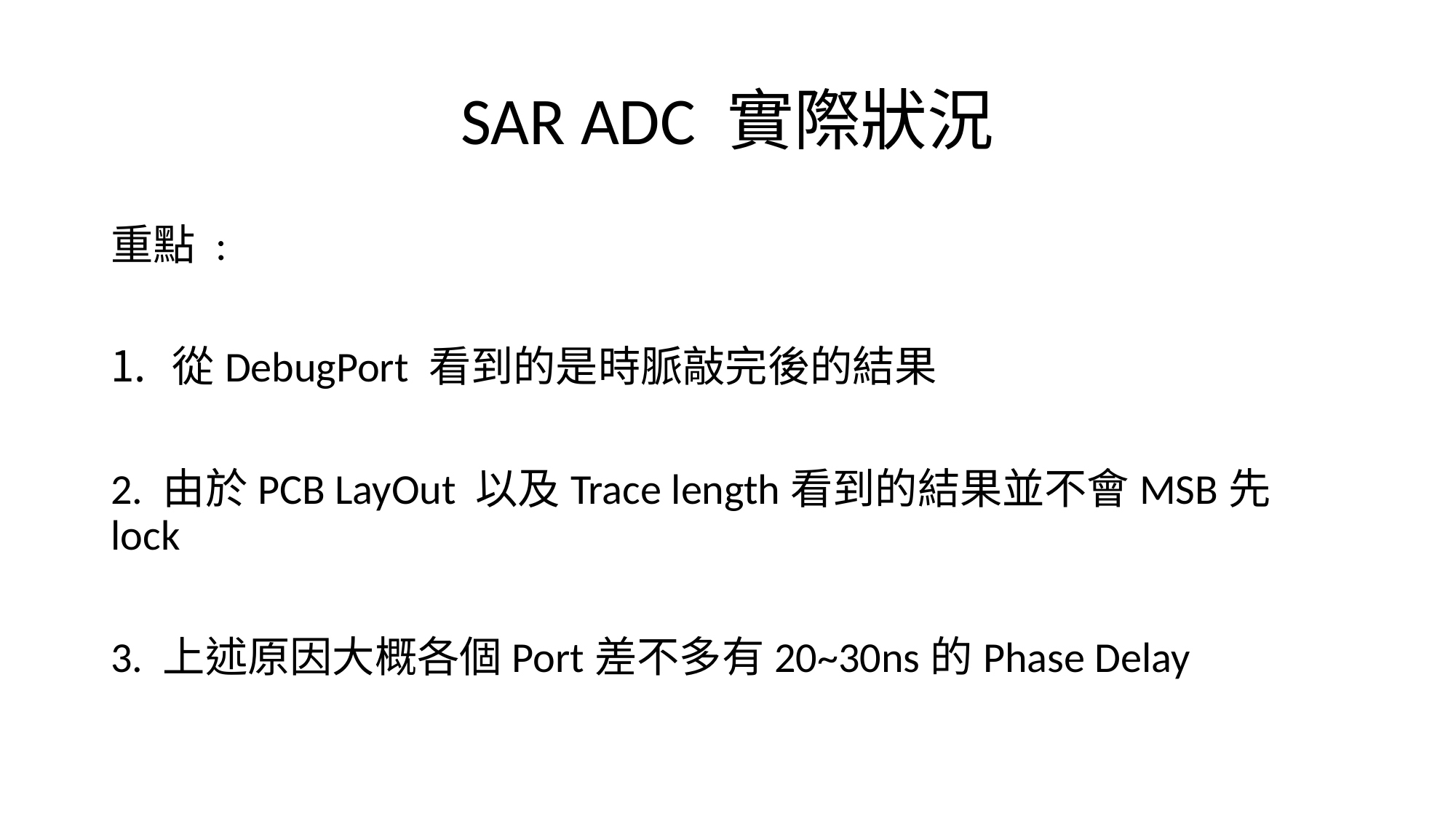

# SAR ADC 實際狀況
重點 :

從DebugPort 看到的是時脈敲完後的結果

2. 由於PCB LayOut 以及Trace length看到的結果並不會MSB先lock

3. 上述原因大概各個Port差不多有20~30ns的Phase Delay